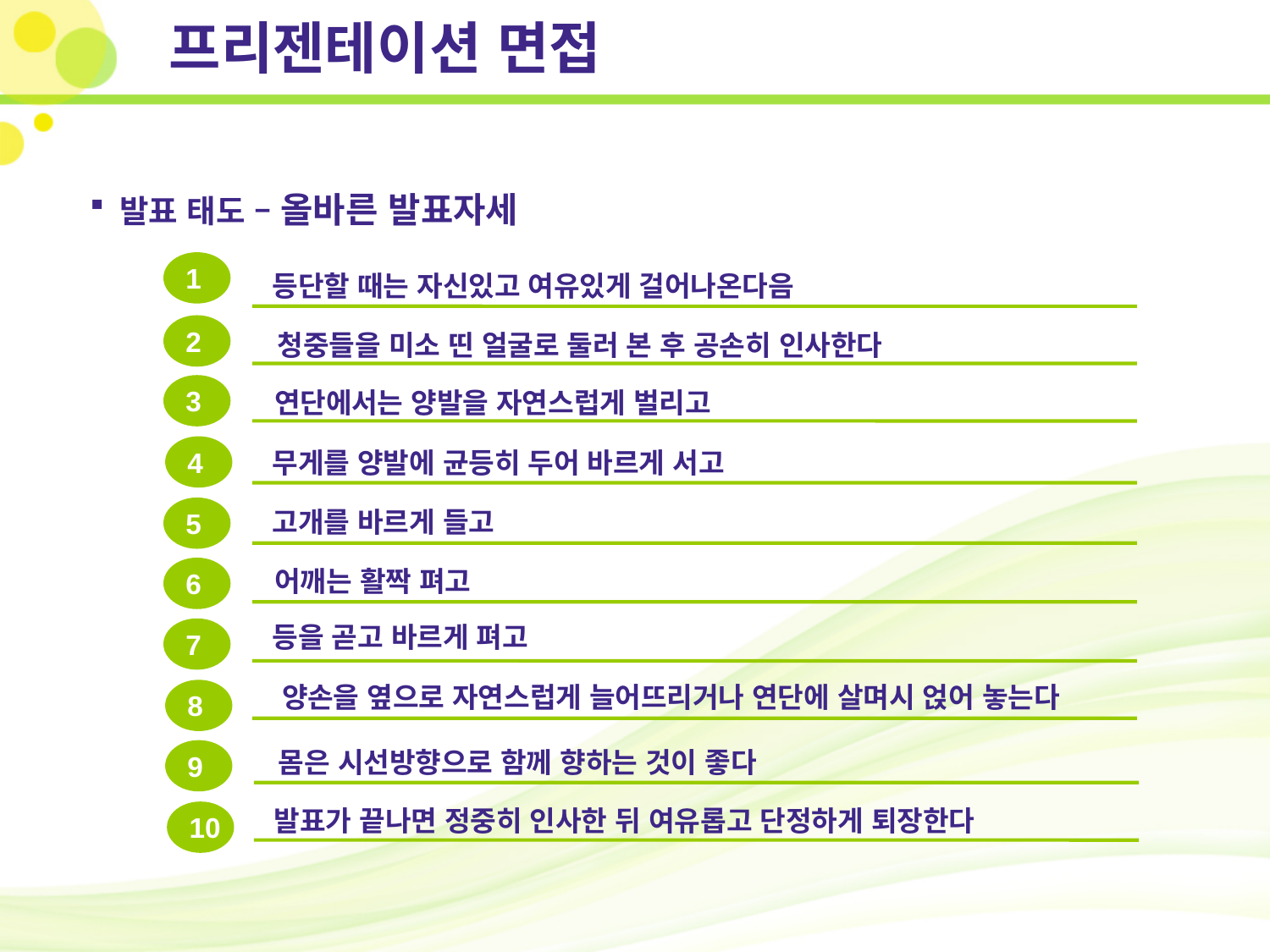

프리젠테이션 면접
발표 태도 – 올바른 발표자세
1
등단할 때는 자신있고 여유있게 걸어나온다음

2
청중들을 미소 띤 얼굴로 둘러 본 후 공손히 인사한다

3
연단에서는 양발을 자연스럽게 벌리고

4
무게를 양발에 균등히 두어 바르게 서고

고개를 바르게 들고
5

6
어깨는 활짝 펴고

등을 곧고 바르게 펴고
7

양손을 옆으로 자연스럽게 늘어뜨리거나 연단에 살며시 얹어 놓는다

8

몸은 시선방향으로 함께 향하는 것이 좋다
9

발표가 끝나면 정중히 인사한 뒤 여유롭고 단정하게 퇴장한다
10